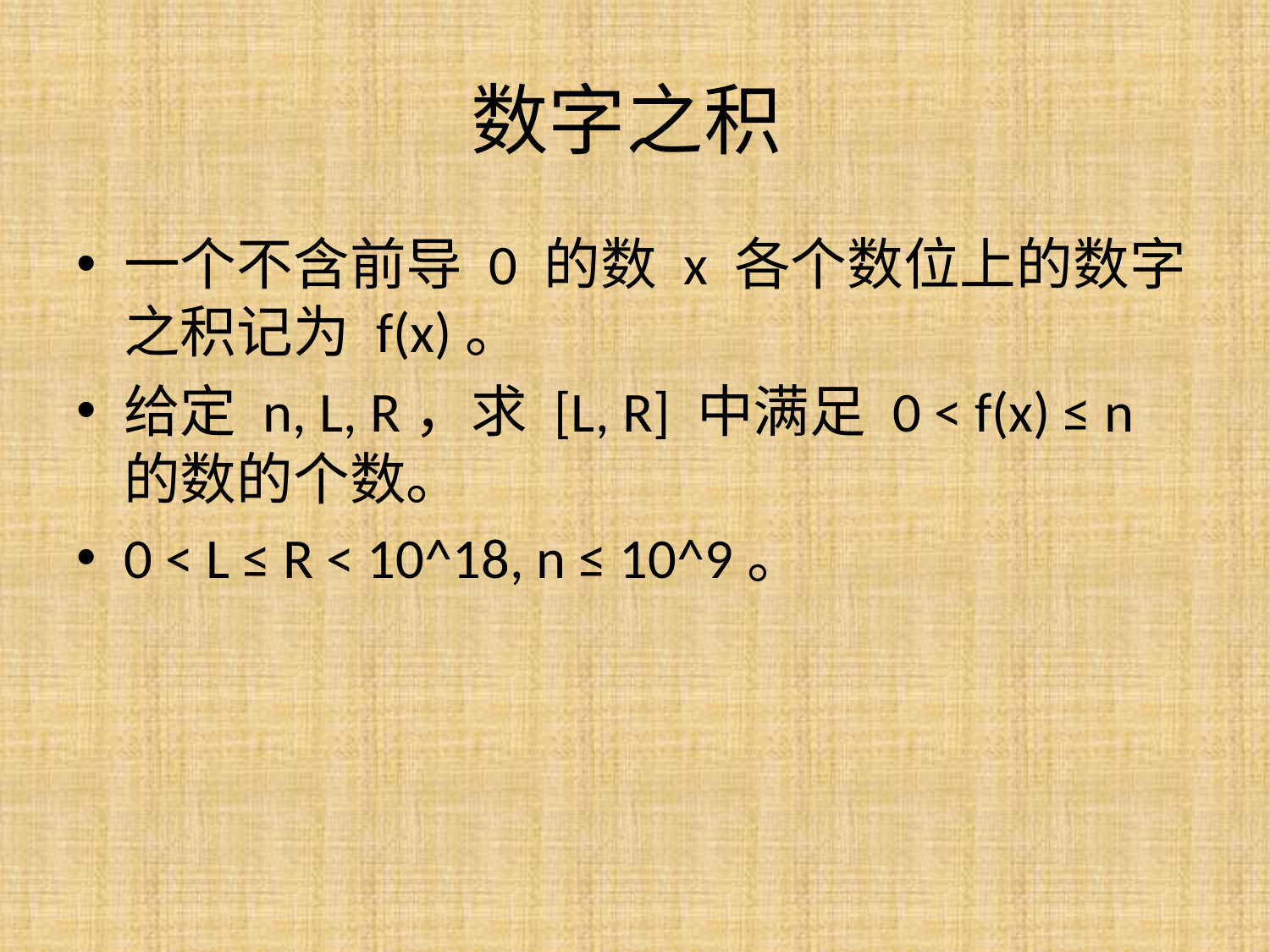

# 数字之积
一个不含前导 0 的数 x 各个数位上的数字之积记为 f(x)。
给定 n, L, R，求 [L, R] 中满足 0 < f(x) ≤ n 的数的个数。
0 < L ≤ R < 10^18, n ≤ 10^9。